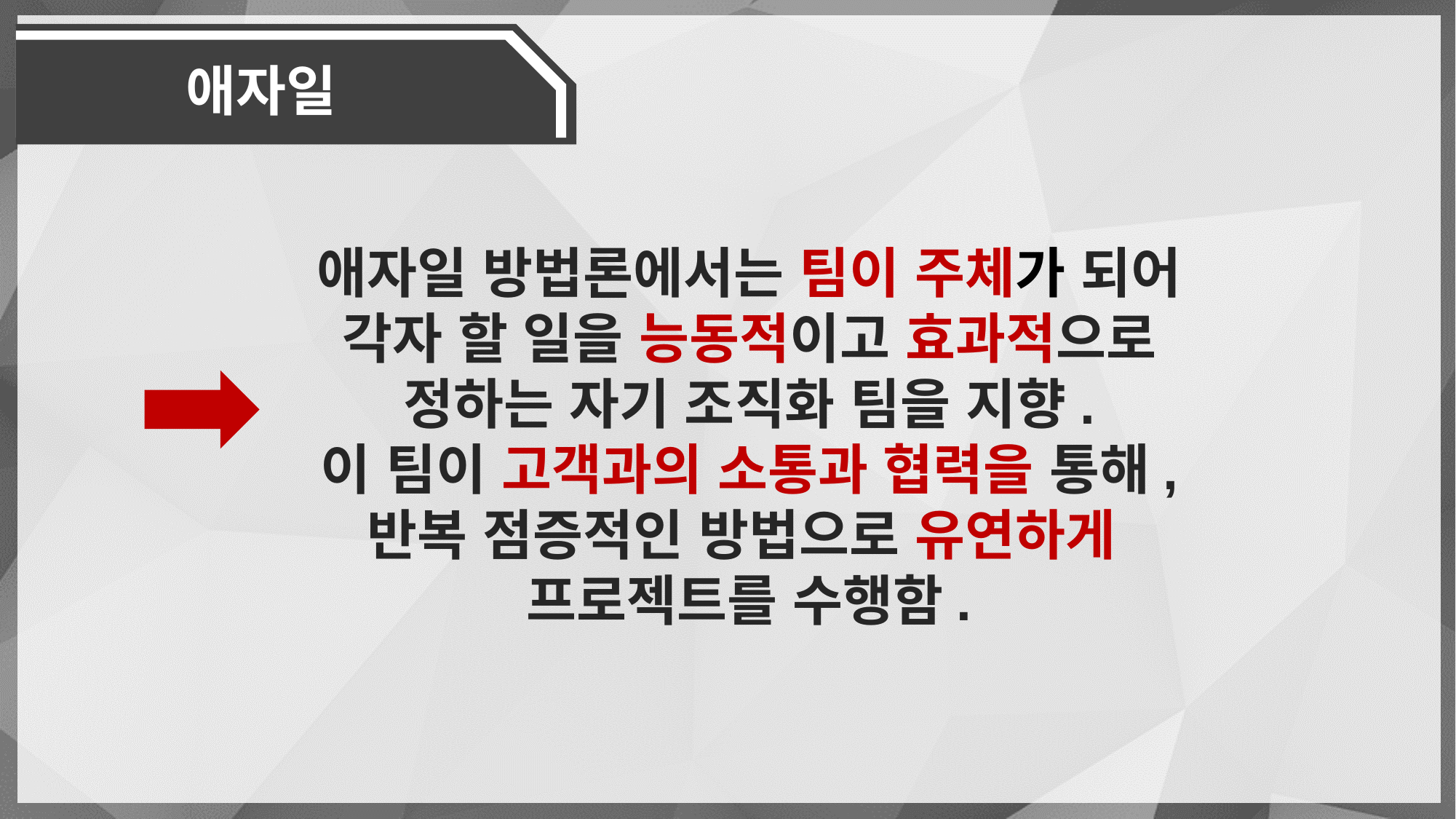

애자일
애자일 방법론에서는 팀이 주체가 되어 각자 할 일을 능동적이고 효과적으로 정하는 자기 조직화 팀을 지향.
이 팀이 고객과의 소통과 협력을 통해,
반복 점증적인 방법으로 유연하게
프로젝트를 수행함.